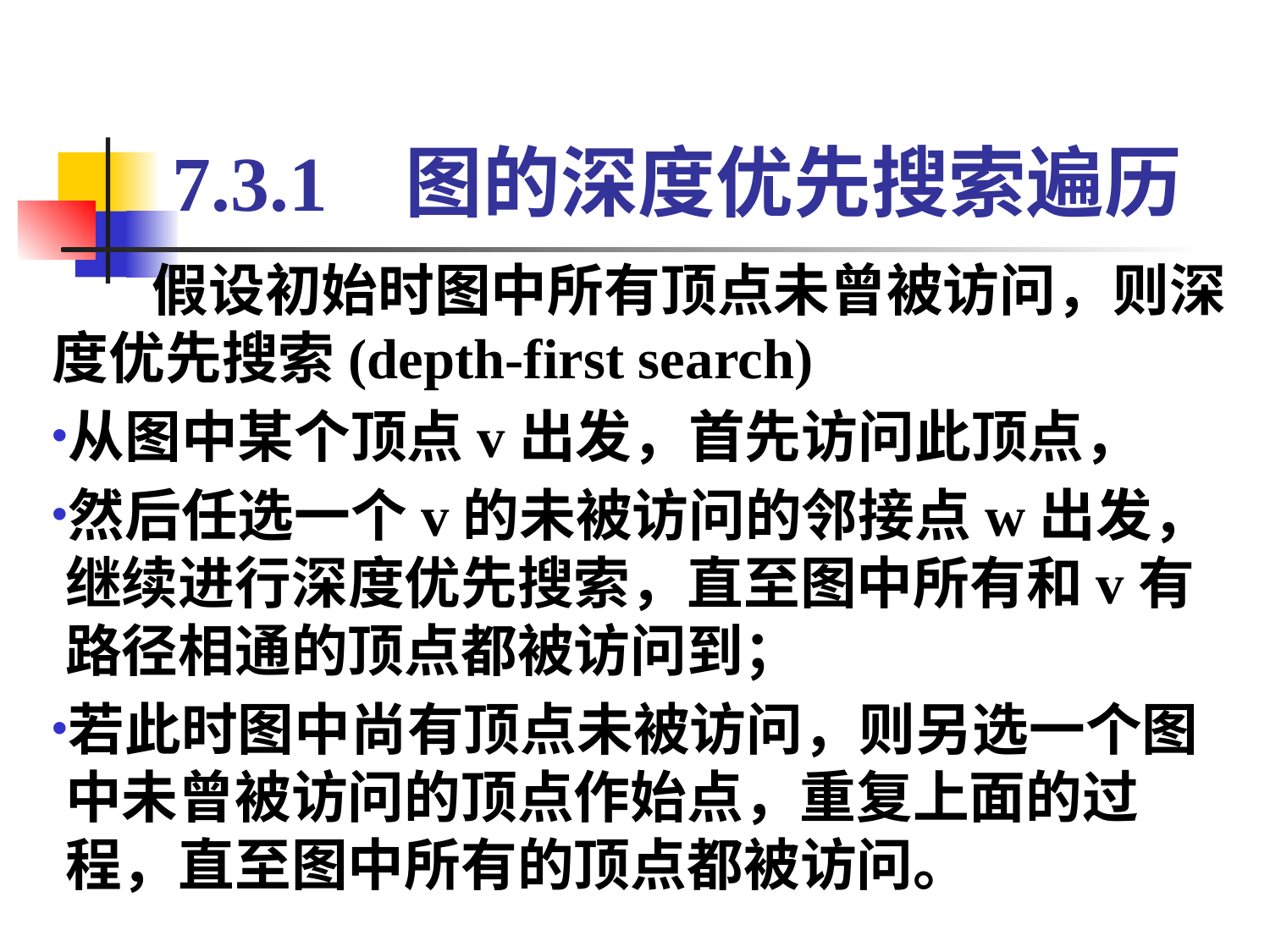

# 7.3.1   图的深度优先搜索遍历
假设初始时图中所有顶点未曾被访问，则深度优先搜索(depth-first search)
从图中某个顶点v出发，首先访问此顶点，
然后任选一个v的未被访问的邻接点w出发，继续进行深度优先搜索，直至图中所有和v有路径相通的顶点都被访问到；
若此时图中尚有顶点未被访问，则另选一个图中未曾被访问的顶点作始点，重复上面的过程，直至图中所有的顶点都被访问。

62